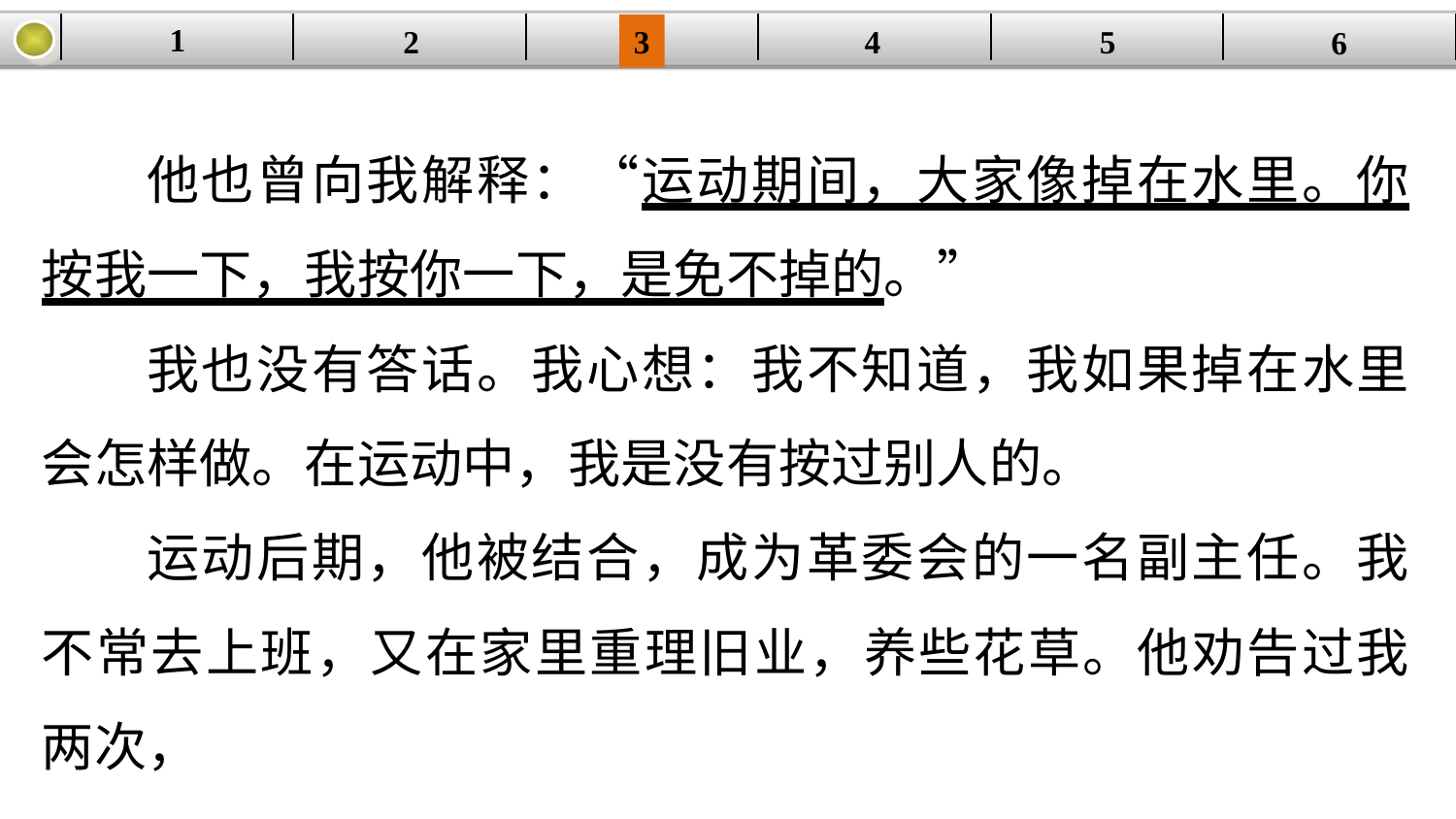

1
|  |  |  |  |  |  |
| --- | --- | --- | --- | --- | --- |
2
3
4
5
6

他也曾向我解释：“运动期间，大家像掉在水里。你按我一下，我按你一下，是免不掉的。”
我也没有答话。我心想：我不知道，我如果掉在水里会怎样做。在运动中，我是没有按过别人的。
运动后期，他被结合，成为革委会的一名副主任。我不常去上班，又在家里重理旧业，养些花草。他劝告过我两次，